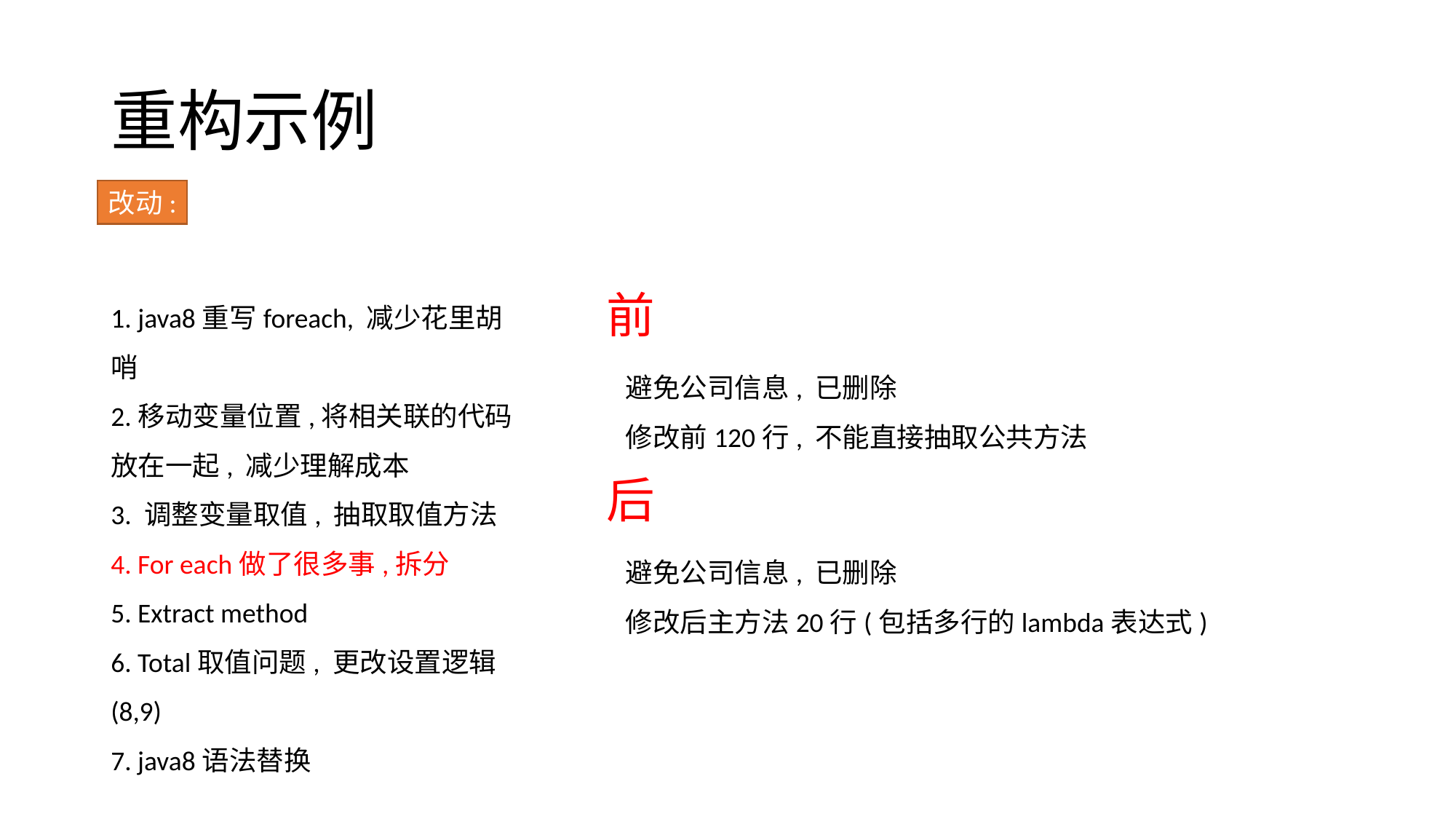

# 重构示例
改动:
1. java8重写foreach, 减少花里胡哨
2.移动变量位置,将相关联的代码放在一起, 减少理解成本
3. 调整变量取值, 抽取取值方法
4. For each做了很多事,拆分
5. Extract method
6. Total取值问题, 更改设置逻辑(8,9)
7. java8语法替换

前
避免公司信息, 已删除
修改前120行, 不能直接抽取公共方法
后
避免公司信息, 已删除
修改后主方法20行(包括多行的lambda表达式)